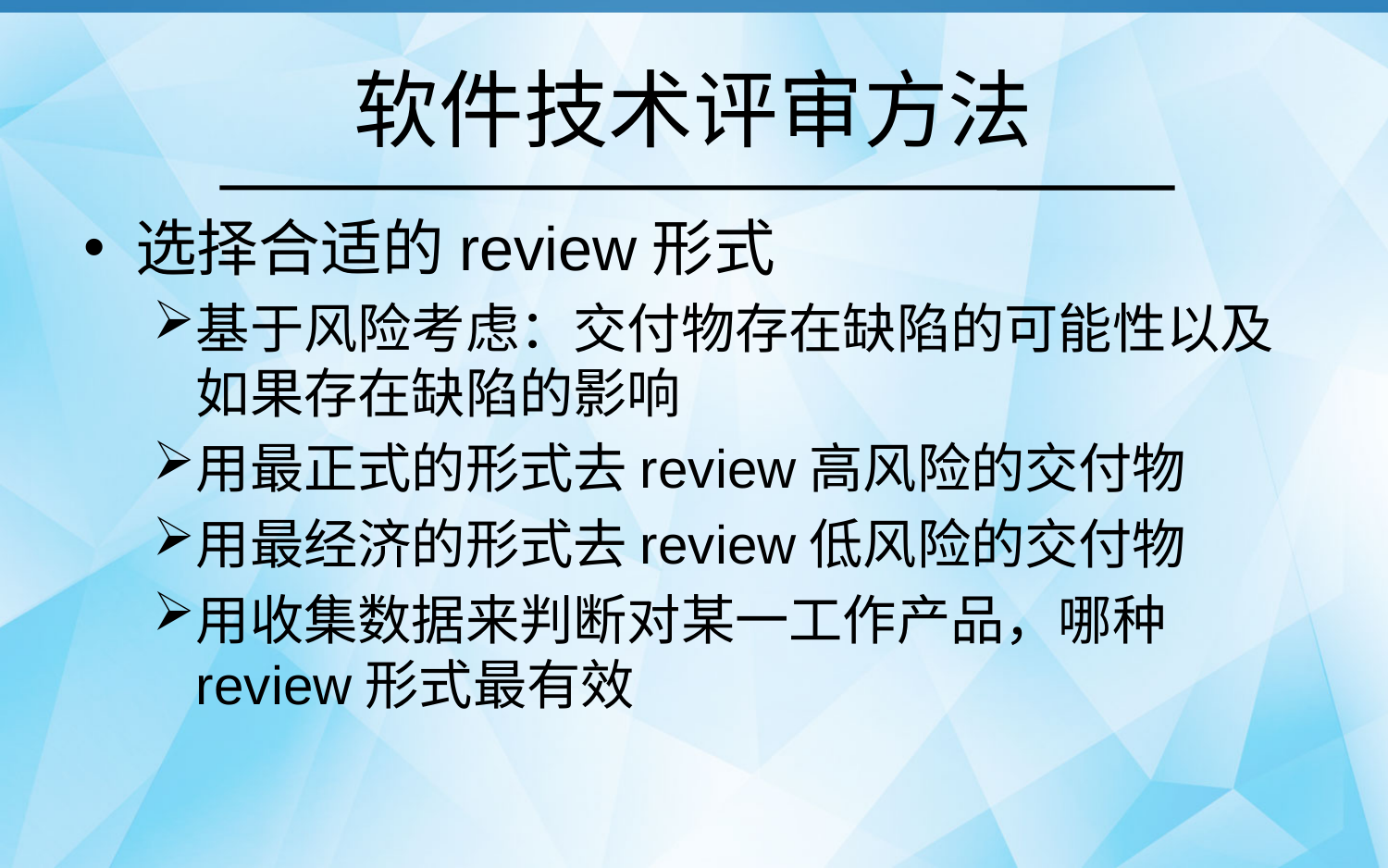

# 软件技术评审方法

选择合适的review形式
基于风险考虑：交付物存在缺陷的可能性以及如果存在缺陷的影响
用最正式的形式去review高风险的交付物
用最经济的形式去review低风险的交付物
用收集数据来判断对某一工作产品，哪种review形式最有效